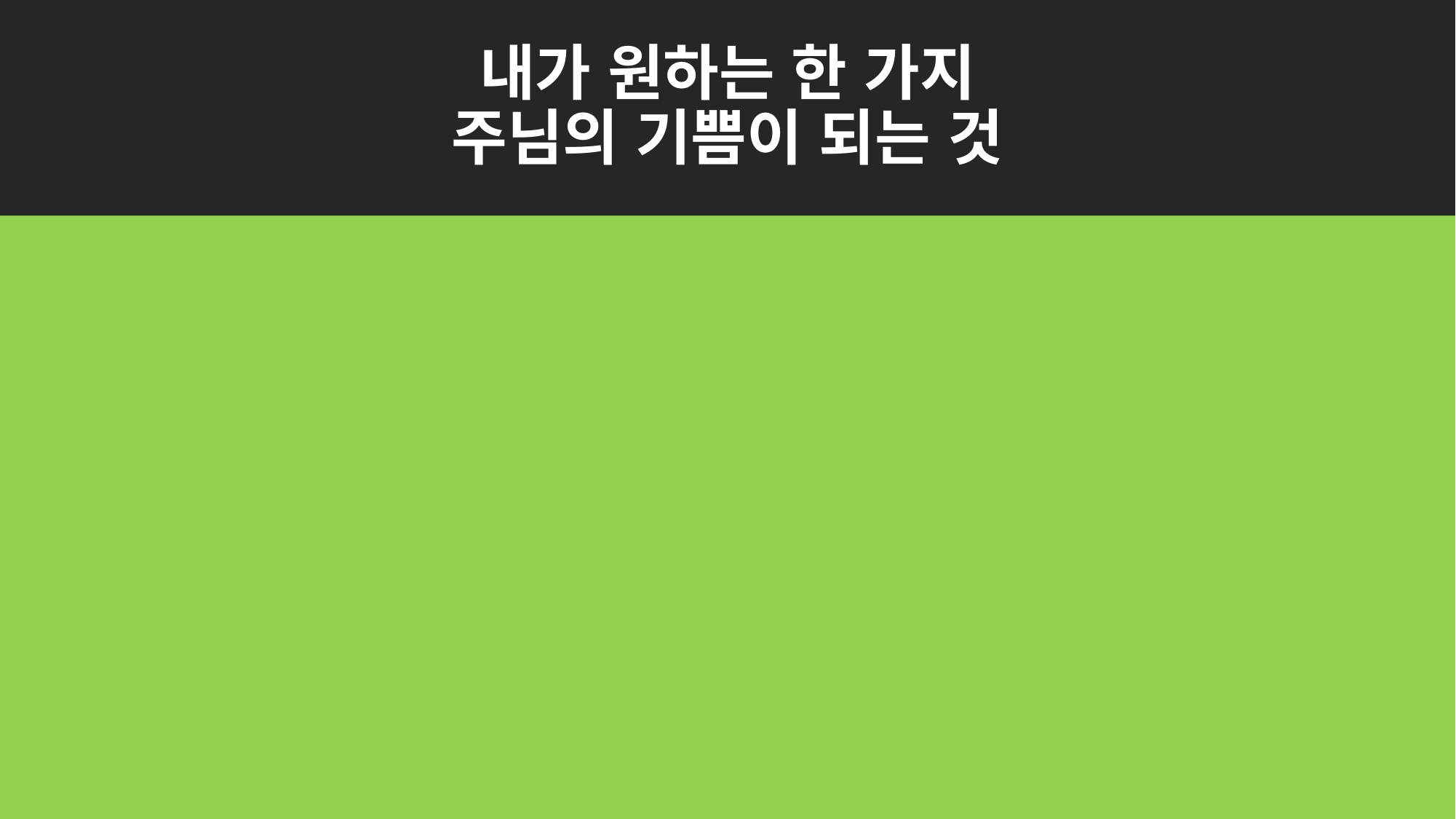

# 내가 원하는 한 가지 주님의 기쁨이 되는 것